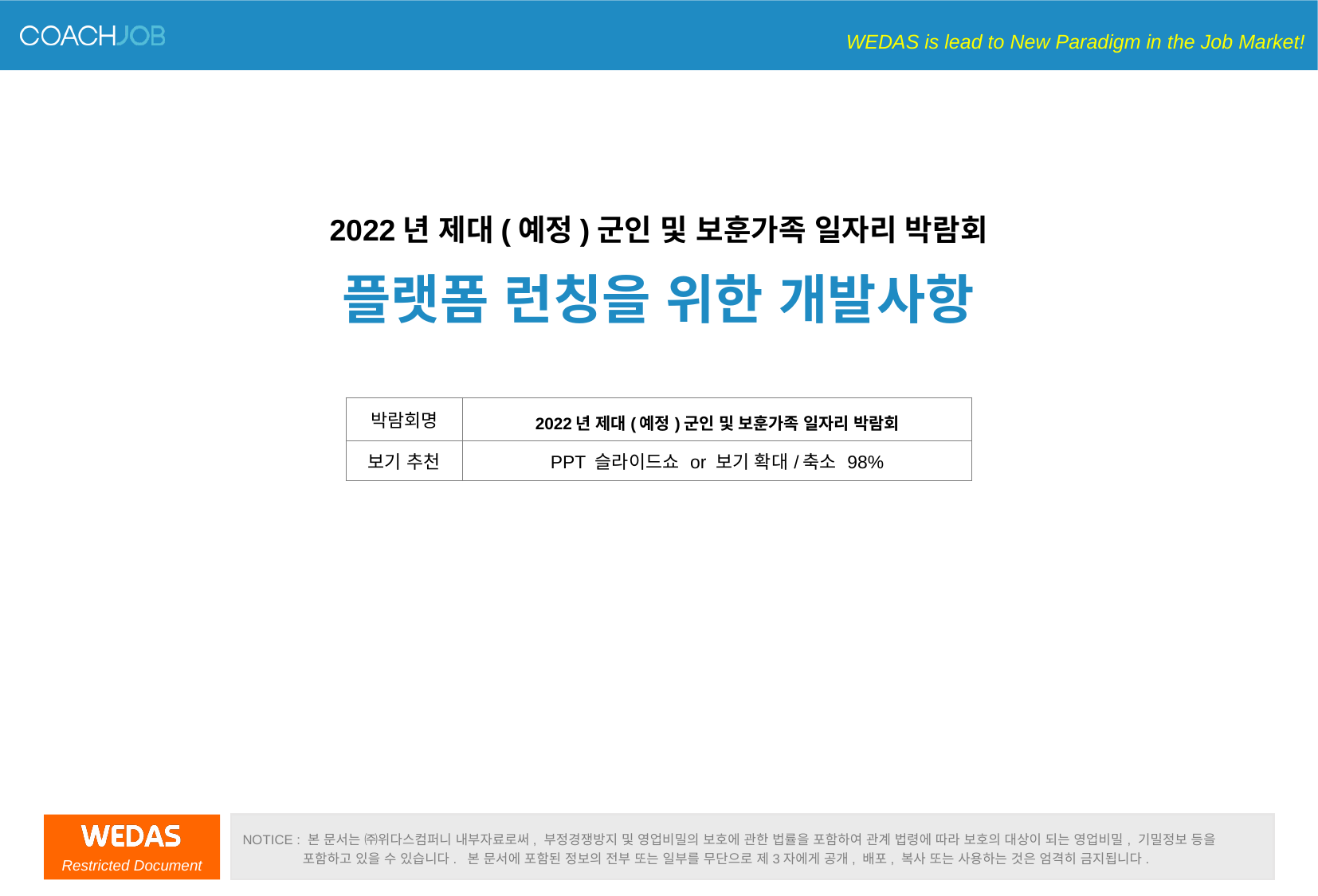

2022년 제대(예정)군인 및 보훈가족 일자리 박람회
플랫폼 런칭을 위한 개발사항
| 박람회명 | 2022년 제대(예정)군인 및 보훈가족 일자리 박람회 |
| --- | --- |
| 보기 추천 | PPT 슬라이드쇼 or 보기 확대/축소 98% |